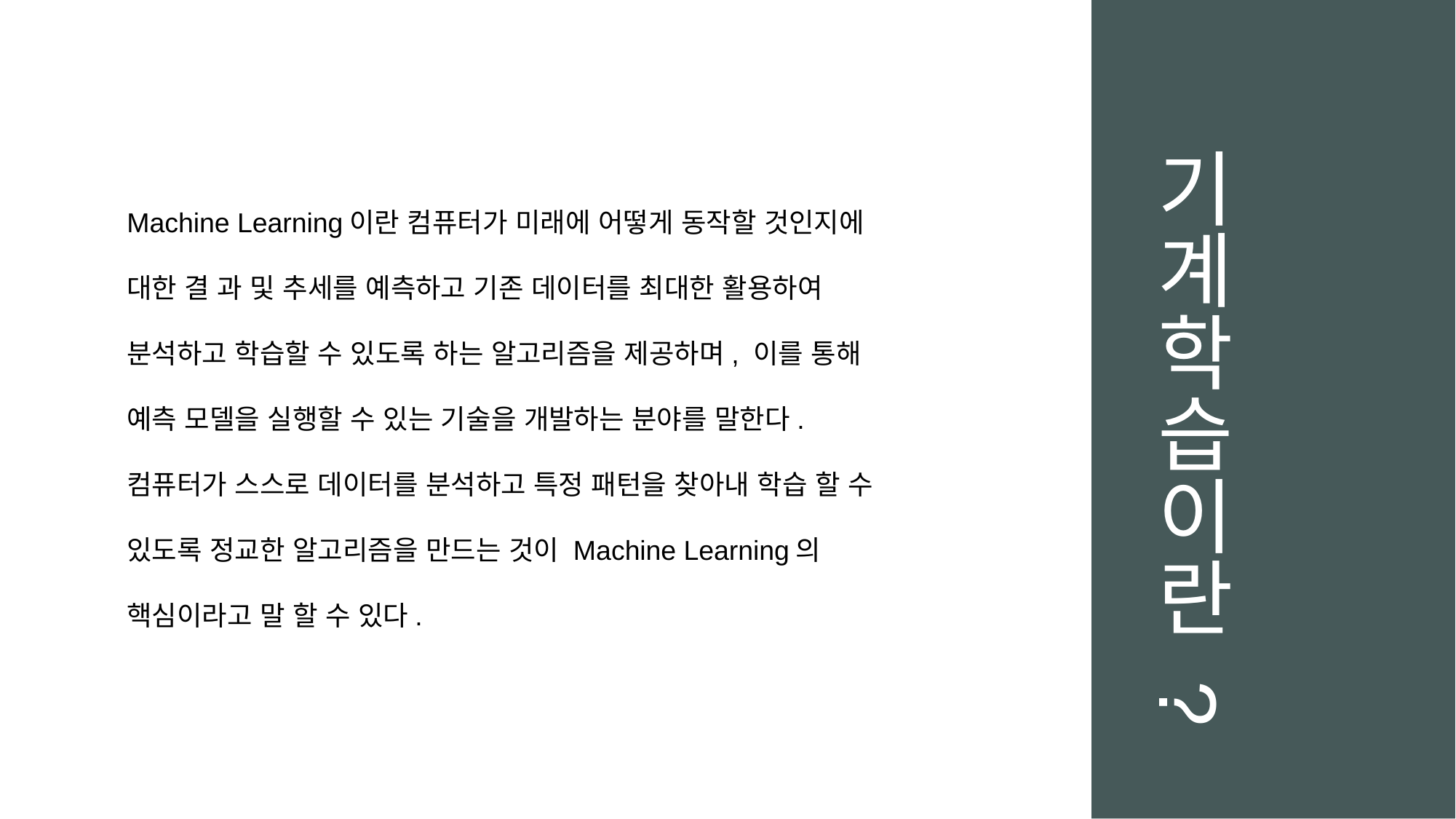

# 기계학습이란 ?
Machine Learning이란 컴퓨터가 미래에 어떻게 동작할 것인지에 대한 결 과 및 추세를 예측하고 기존 데이터를 최대한 활용하여 분석하고 학습할 수 있도록 하는 알고리즘을 제공하며, 이를 통해 예측 모델을 실행할 수 있는 기술을 개발하는 분야를 말한다. 컴퓨터가 스스로 데이터를 분석하고 특정 패턴을 찾아내 학습 할 수 있도록 정교한 알고리즘을 만드는 것이 Machine Learning의 핵심이라고 말 할 수 있다.